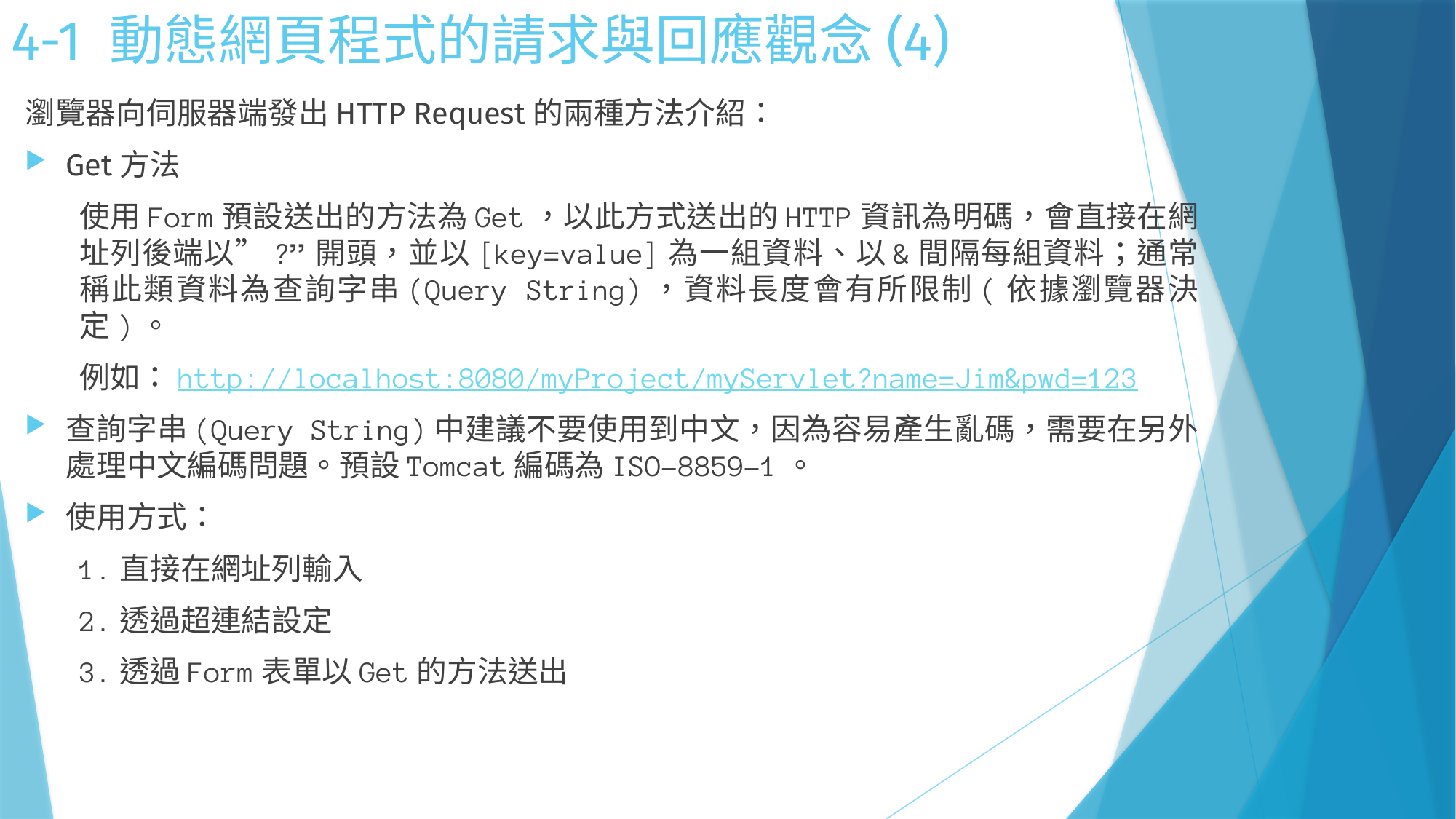

# 4-1 動態網頁程式的請求與回應觀念(4)
瀏覽器向伺服器端發出HTTP Request的兩種方法介紹：
Get方法
使用Form預設送出的方法為Get，以此方式送出的HTTP資訊為明碼，會直接在網址列後端以”?”開頭，並以[key=value]為一組資料、以&間隔每組資料；通常稱此類資料為查詢字串(Query String)，資料長度會有所限制(依據瀏覽器決定)。
例如：http://localhost:8080/myProject/myServlet?name=Jim&pwd=123
查詢字串(Query String)中建議不要使用到中文，因為容易產生亂碼，需要在另外處理中文編碼問題。預設Tomcat編碼為ISO-8859-1。
使用方式：
1.直接在網址列輸入
2.透過超連結設定
3.透過Form表單以Get的方法送出